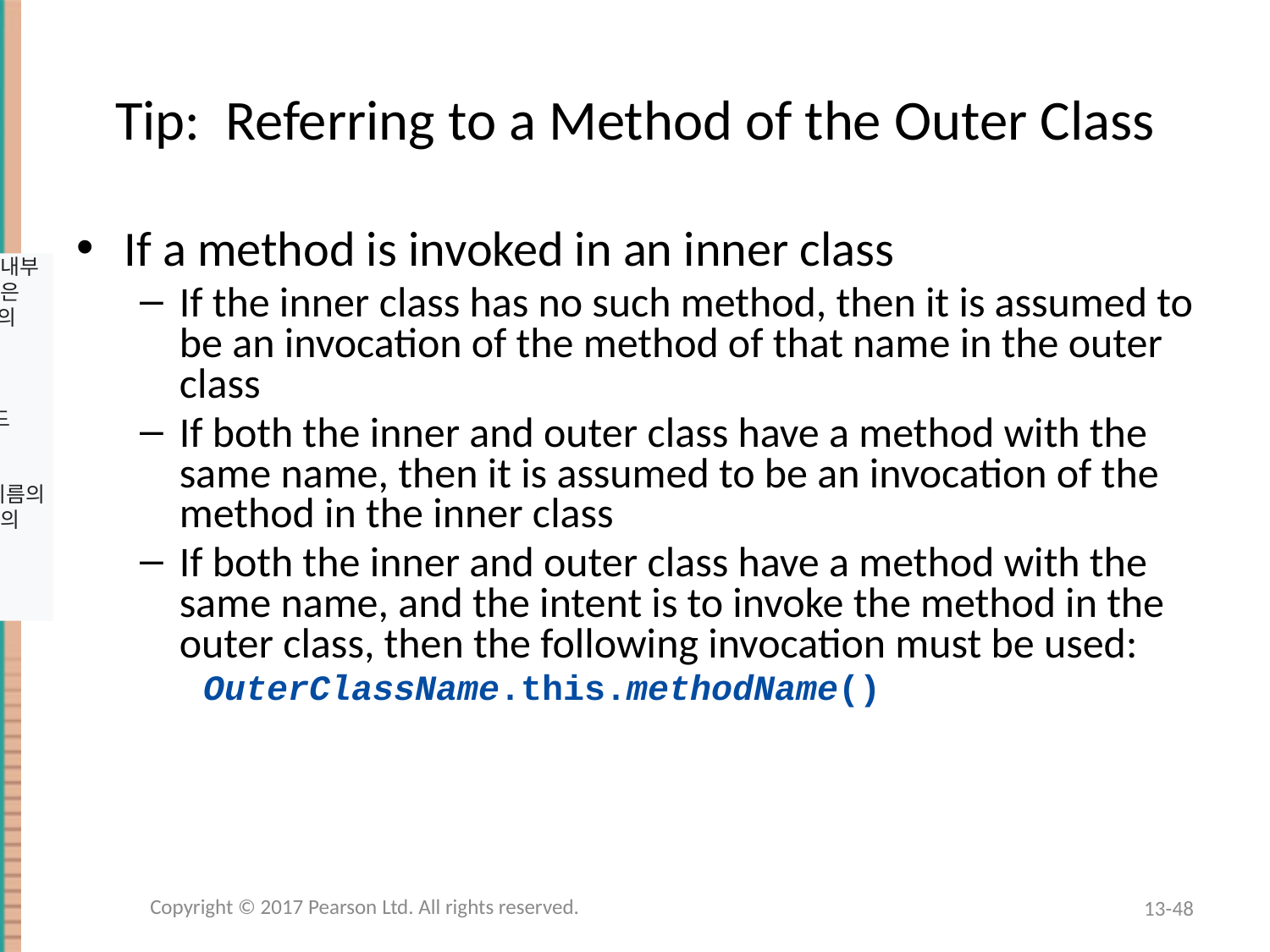

# Tip:  Referring to a Method of the Outer Class
If a method is invoked in an inner class
If the inner class has no such method, then it is assumed to be an invocation of the method of that name in the outer class
If both the inner and outer class have a method with the same name, then it is assumed to be an invocation of the method in the inner class
If both the inner and outer class have a method with the same name, and the intent is to invoke the method in the outer class, then the following invocation must be used:
OuterClassName.this.methodName()

메소드가 내부 클래스에서 호출되는 경우 내부 클래스가 그러한 메소드를 가지고 있지 않은 경우는, 외부 클래스에 그 이름의 메소드의 호출이라고 보여집니다

내부 클래스와 외부 클래스의 이름이 같은 메서드가있는 경우, 내부 클래스의 메서드 호출로 간주됩니다

내부 클래스와 외부 클래스가 모두 같은 이름의 메소드를 가지고 있고 의도가 외부 클래스의 메소드를 호출하는 것이라면 다음 호출을 사용해야합니다.

Copyright © 2017 Pearson Ltd. All rights reserved.
13-48